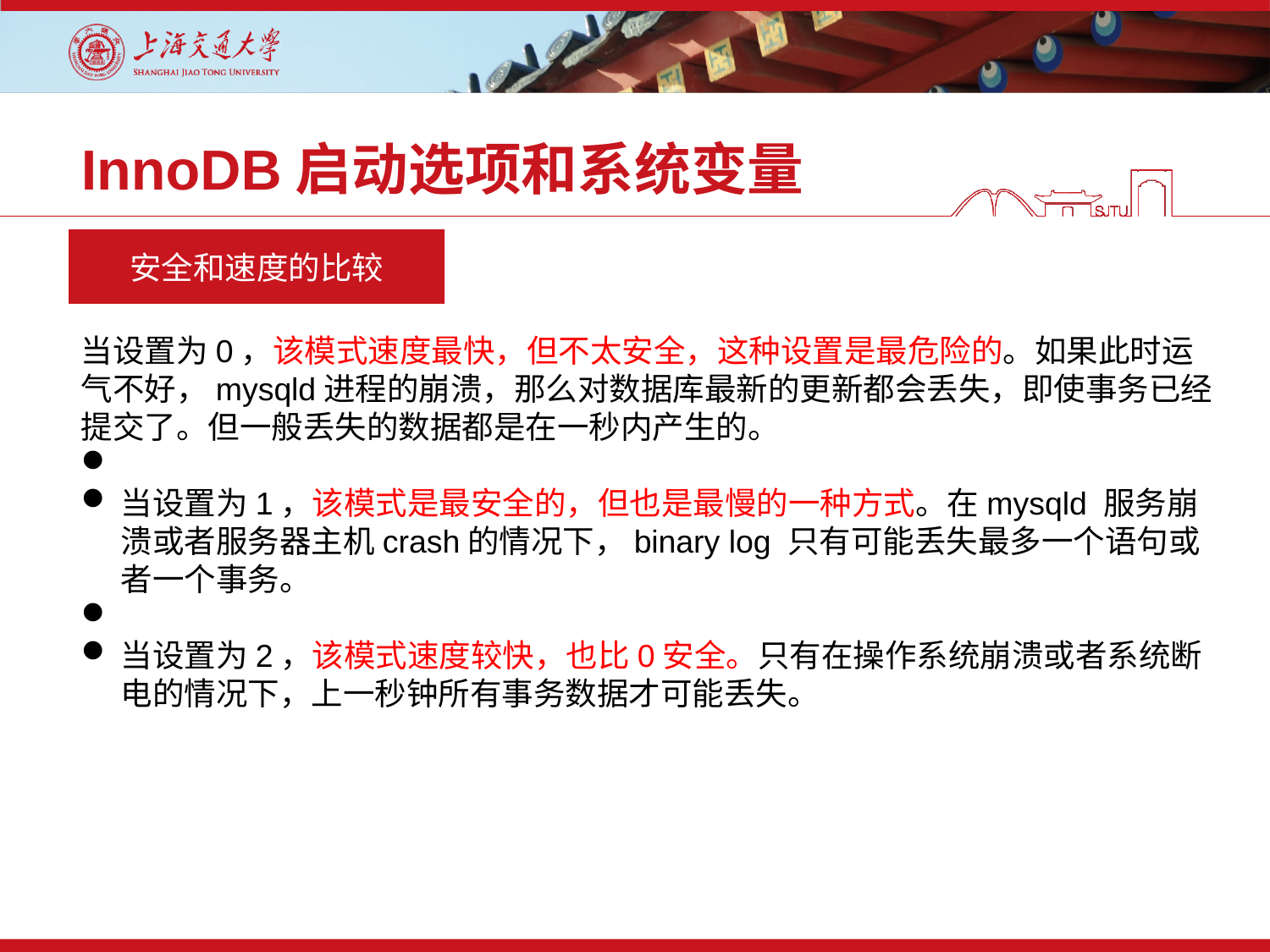

# InnoDB启动选项和系统变量
安全和速度的比较
当设置为0，该模式速度最快，但不太安全，这种设置是最危险的。如果此时运气不好，mysqld进程的崩溃，那么对数据库最新的更新都会丢失，即使事务已经提交了。但一般丢失的数据都是在一秒内产生的。
当设置为1，该模式是最安全的，但也是最慢的一种方式。在mysqld 服务崩溃或者服务器主机crash的情况下，binary log 只有可能丢失最多一个语句或者一个事务。
当设置为2，该模式速度较快，也比0安全。只有在操作系统崩溃或者系统断电的情况下，上一秒钟所有事务数据才可能丢失。